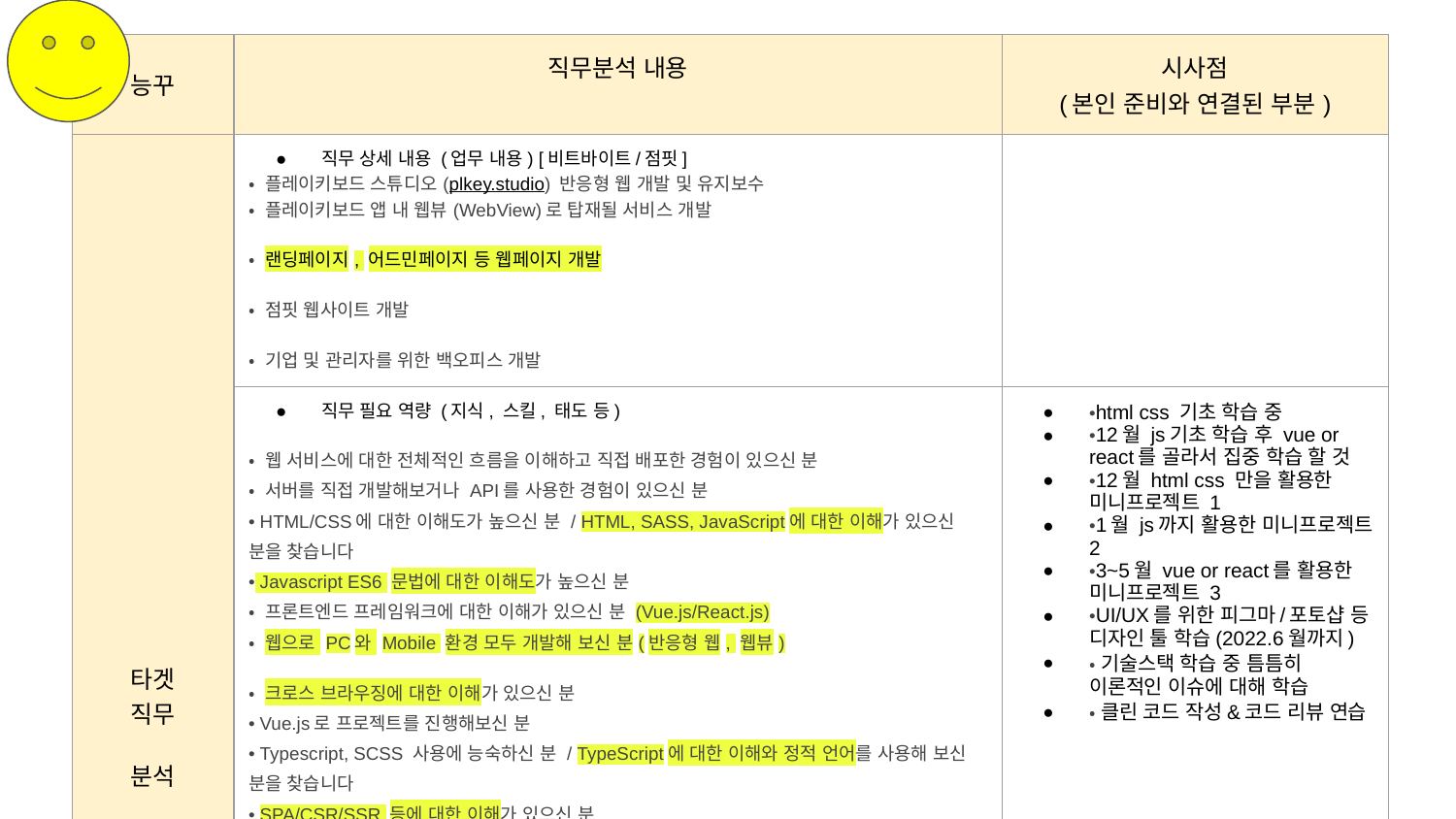

| 능꾸 | 직무분석 내용 | 시사점 (본인 준비와 연결된 부분) |
| --- | --- | --- |
| 타겟 직무 분석 | 직무 상세 내용 (업무 내용) [비트바이트/점핏] • 플레이키보드 스튜디오(plkey.studio) 반응형 웹 개발 및 유지보수 • 플레이키보드 앱 내 웹뷰(WebView)로 탑재될 서비스 개발 • 랜딩페이지, 어드민페이지 등 웹페이지 개발 • 점핏 웹사이트 개발 • 기업 및 관리자를 위한 백오피스 개발 |  |
|  | 직무 필요 역량 (지식, 스킬, 태도 등) • 웹 서비스에 대한 전체적인 흐름을 이해하고 직접 배포한 경험이 있으신 분 • 서버를 직접 개발해보거나 API를 사용한 경험이 있으신 분 • HTML/CSS에 대한 이해도가 높으신 분 / HTML, SASS, JavaScript에 대한 이해가 있으신 분을 찾습니다 • Javascript ES6 문법에 대한 이해도가 높으신 분 • 프론트엔드 프레임워크에 대한 이해가 있으신 분 (Vue.js/React.js) • 웹으로 PC와 Mobile 환경 모두 개발해 보신 분(반응형 웹, 웹뷰) • 크로스 브라우징에 대한 이해가 있으신 분 • Vue.js로 프로젝트를 진행해보신 분 • Typescript, SCSS 사용에 능숙하신 분 / TypeScript에 대한 이해와 정적 언어를 사용해 보신 분을 찾습니다 • SPA/CSR/SSR 등에 대한 이해가 있으신 분 • SEO, PWA, AMP에 대한 경험이나 이해가 있으신 분 • RESTful API에 대한 이해가 있으신 분 • Node.js를 직접 사용한 경험이 있으신 분 • 다국어 지원 서비스를 개발한 경험이 있으신 분 • 효과적인 협업, 생산성 향상에 관심을 갖고 실천하시는 분 • React 컴퍼넌트 생명 주기를 이해하고 계신 분을 찾습니다 • Redux-Saga 및 Redux로 상태관리를 해 보신 분을 찾습니다 • 문제를 해결하고자 하는 의지가 강하고, 직접 해결해 낼 수 있는 책임감 강한 분을 찾습니다 • 반응형 디자인, 웹 접근성, 웹 표준을 고려한 UI개발 경험 있으신분이면 좋습니다 • Webpack 등 모듈 번들러를 능숙하게 사용하시는 분이면 좋겠습니다 • 좋은 코드를 작성하는 데에 욕심이 있는 분이면 좋습니다 • 자기 코드를 남에게 설명하는게 어렵지 않으신 분이면 더 좋습니다 • 함께 성장하고 배우는 것에 가치를 두는 분이면 더 좋습니다 | •html css 기초 학습 중 •12월 js기초 학습 후 vue or react를 골라서 집중 학습 할 것 •12월 html css 만을 활용한 미니프로젝트 1 •1월 js까지 활용한 미니프로젝트 2 •3~5월 vue or react를 활용한 미니프로젝트 3 •UI/UX를 위한 피그마/포토샵 등 디자인 툴 학습(2022.6월까지) •기술스택 학습 중 틈틈히 이론적인 이슈에 대해 학습 •클린 코드 작성&코드 리뷰 연습 |